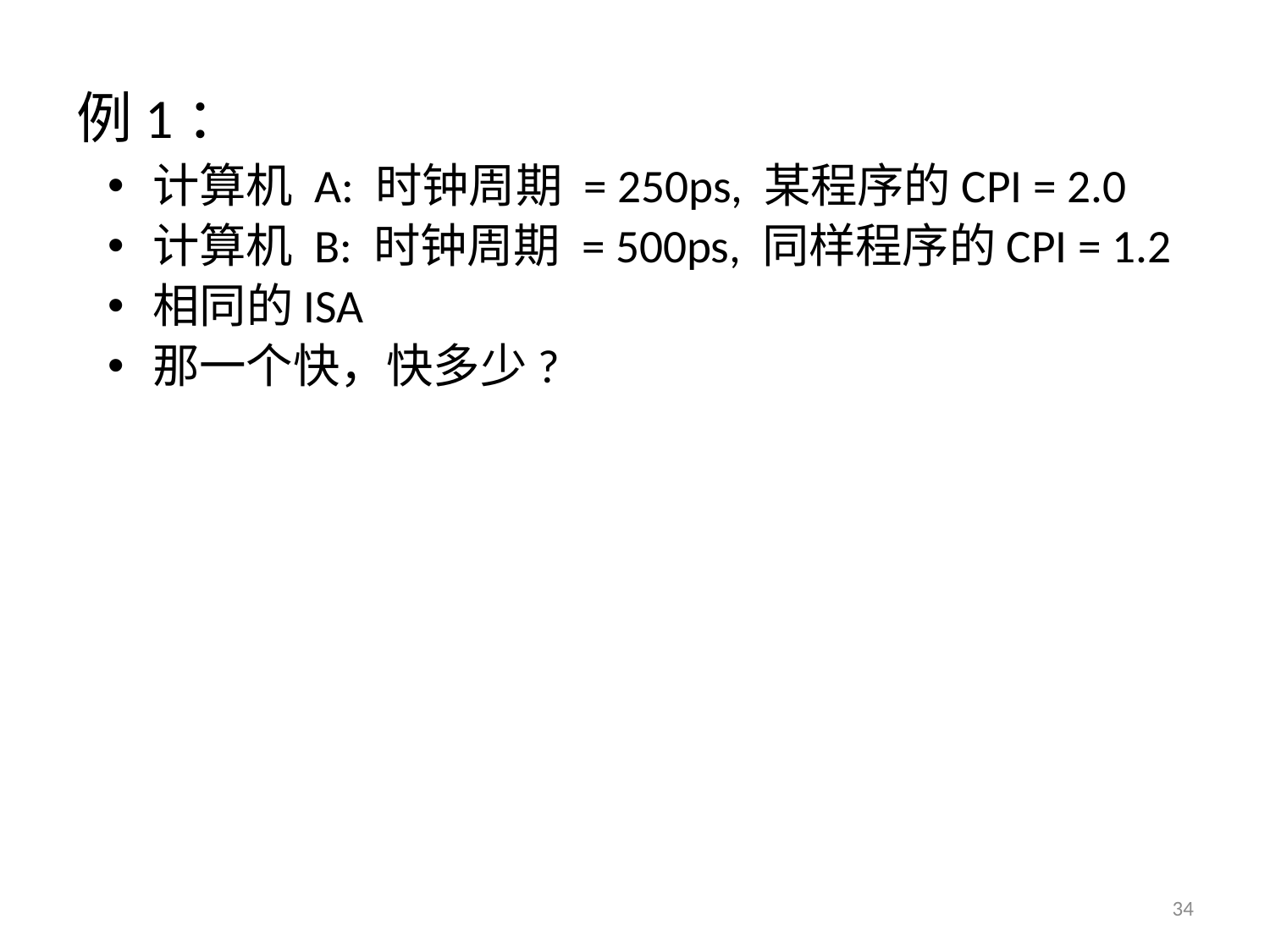

例1：
计算机 A: 时钟周期 = 250ps, 某程序的CPI = 2.0
计算机 B: 时钟周期 = 500ps, 同样程序的CPI = 1.2
相同的ISA
那一个快，快多少?
34